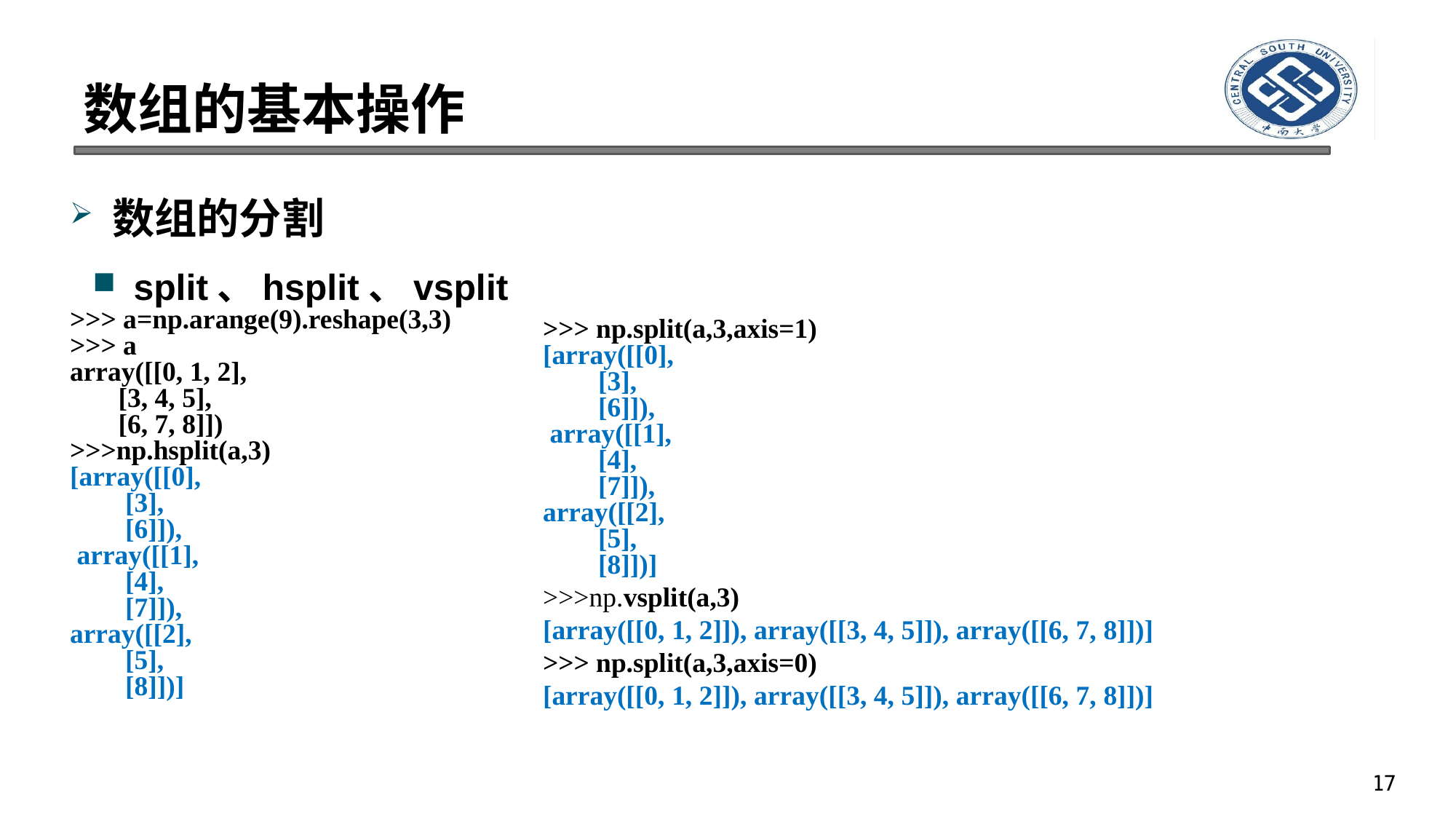

# 数组的基本操作
数组的分割
split、hsplit、vsplit
>>> a=np.arange(9).reshape(3,3)
>>> a
array([[0, 1, 2],
       [3, 4, 5],
       [6, 7, 8]])
>>>np.hsplit(a,3)
[array([[0],
        [3],
        [6]]),
 array([[1],
        [4],
        [7]]),
array([[2],
        [5],
        [8]])]
>>> np.split(a,3,axis=1)
[array([[0],
        [3],
        [6]]),
 array([[1],
        [4],
        [7]]),
array([[2],
        [5],
        [8]])]
>>>np.vsplit(a,3)
[array([[0, 1, 2]]), array([[3, 4, 5]]), array([[6, 7, 8]])]
>>> np.split(a,3,axis=0)
[array([[0, 1, 2]]), array([[3, 4, 5]]), array([[6, 7, 8]])]
17